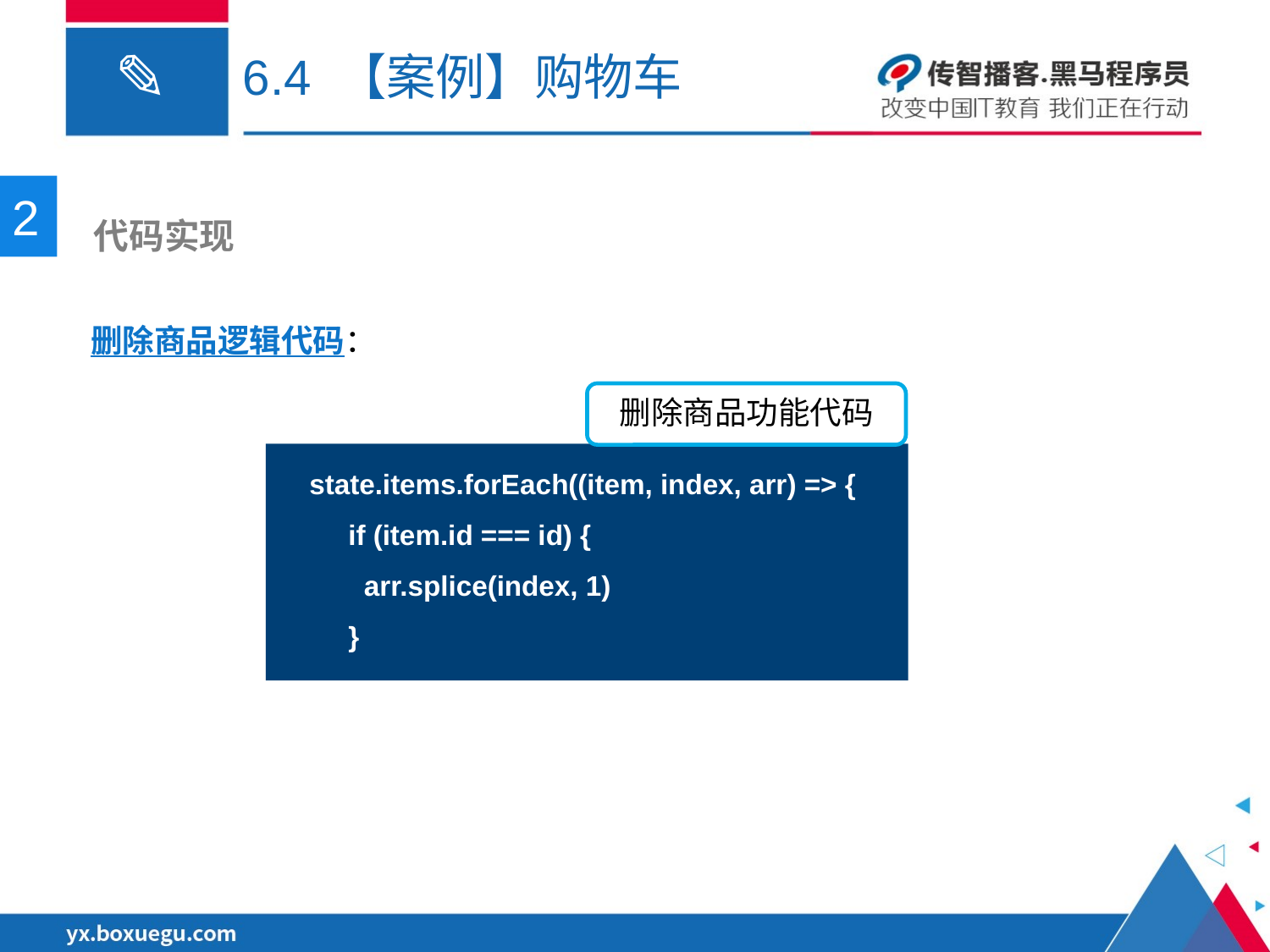

6.4 【案例】购物车

2
  代码实现
删除商品逻辑代码：
删除商品功能代码

 state.items.forEach((item, index, arr) => {
      if (item.id === id) {
        arr.splice(index, 1)
      }